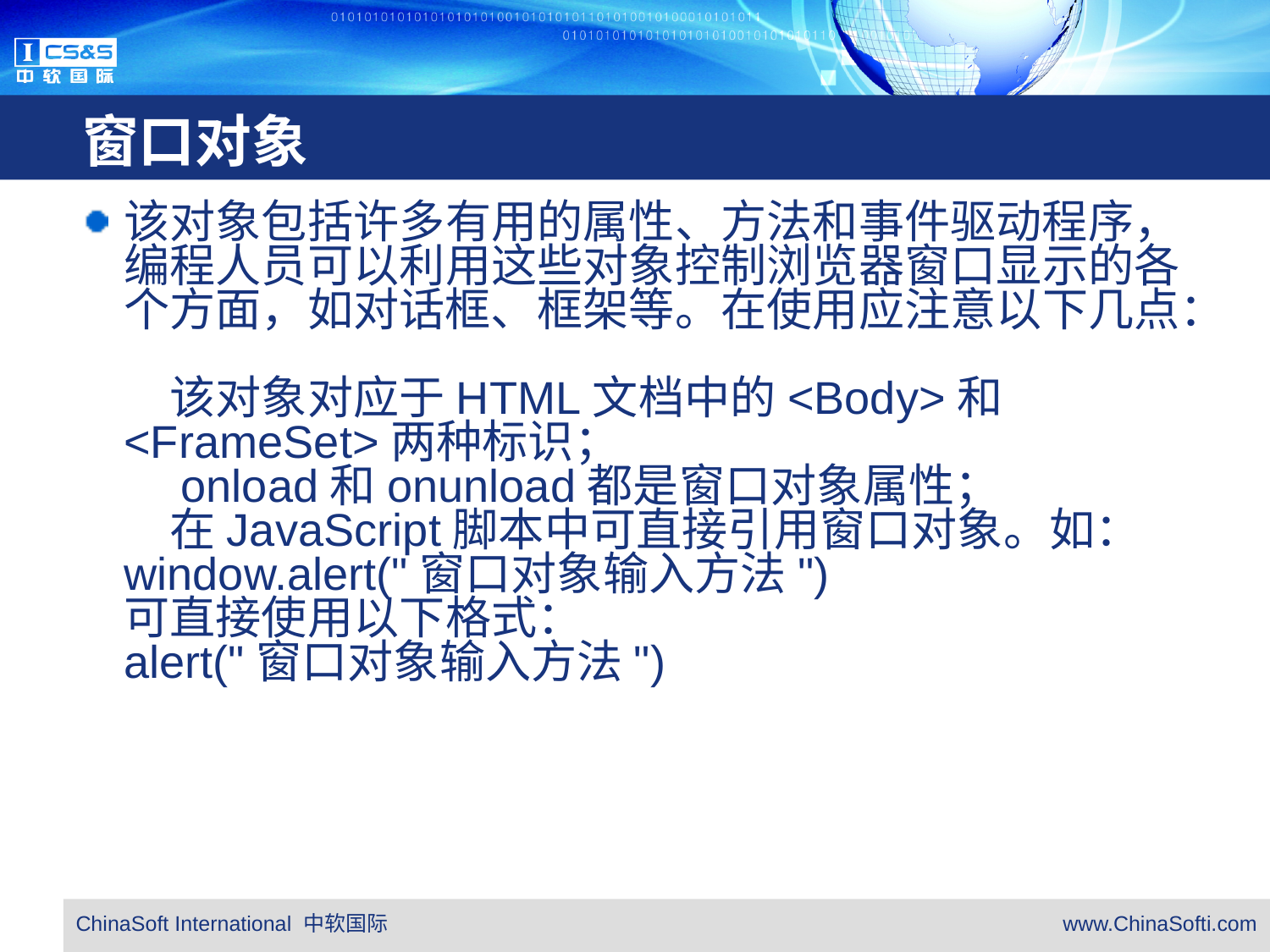

# 窗口对象
该对象包括许多有用的属性、方法和事件驱动程序，编程人员可以利用这些对象控制浏览器窗口显示的各个方面，如对话框、框架等。在使用应注意以下几点：
　该对象对应于HTML文档中的<Body>和<FrameSet>两种标识；
　onload和onunload都是窗口对象属性；
　在JavaScript脚本中可直接引用窗口对象。如：
window.alert("窗口对象输入方法")
可直接使用以下格式：
alert("窗口对象输入方法")